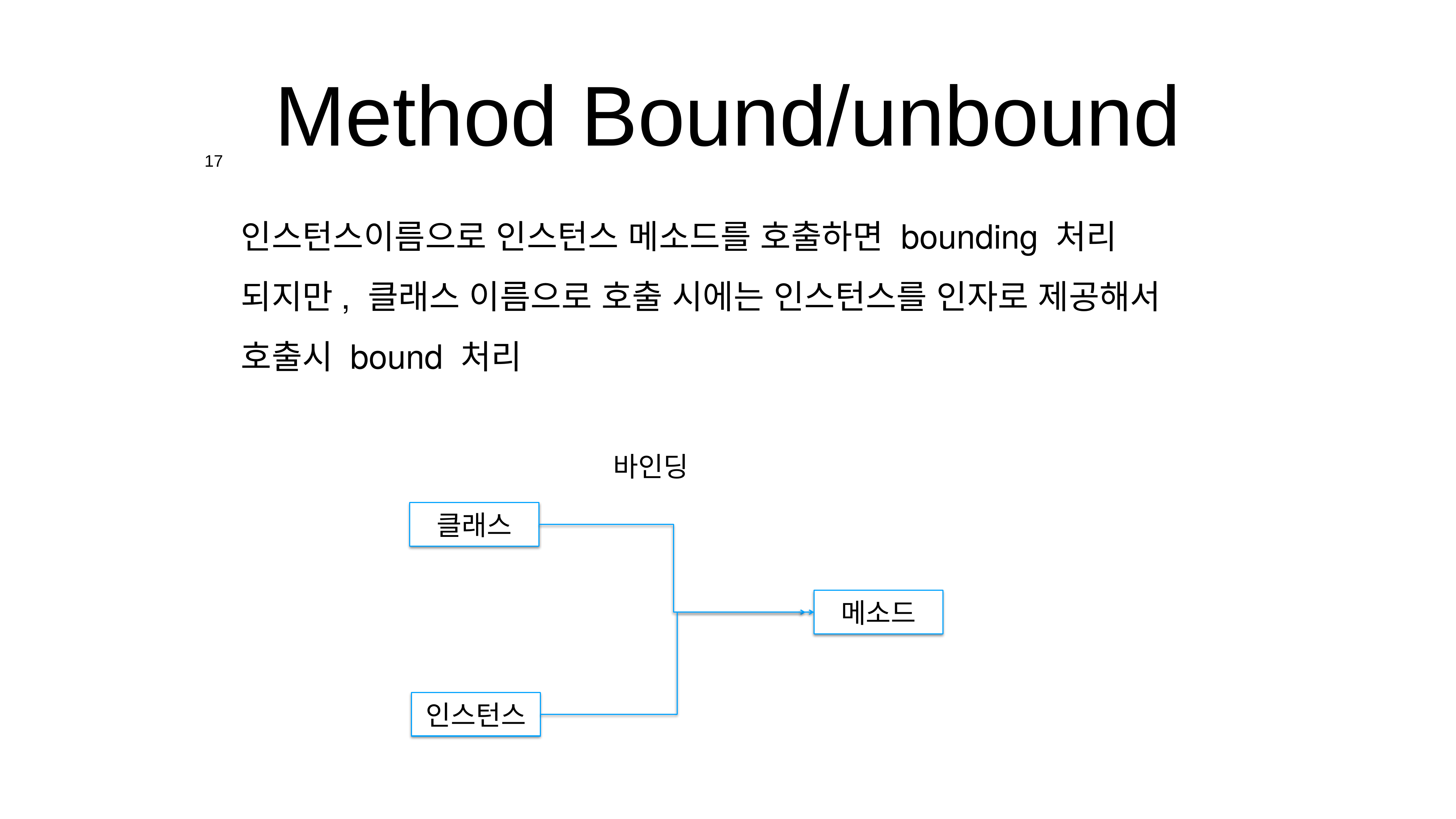

# Method Bound/unbound
17
인스턴스이름으로 인스턴스 메소드를 호출하면 bounding 처리 되지만, 클래스 이름으로 호출 시에는 인스턴스를 인자로 제공해서 호출시 bound 처리
바인딩
클래스
메소드
인스턴스